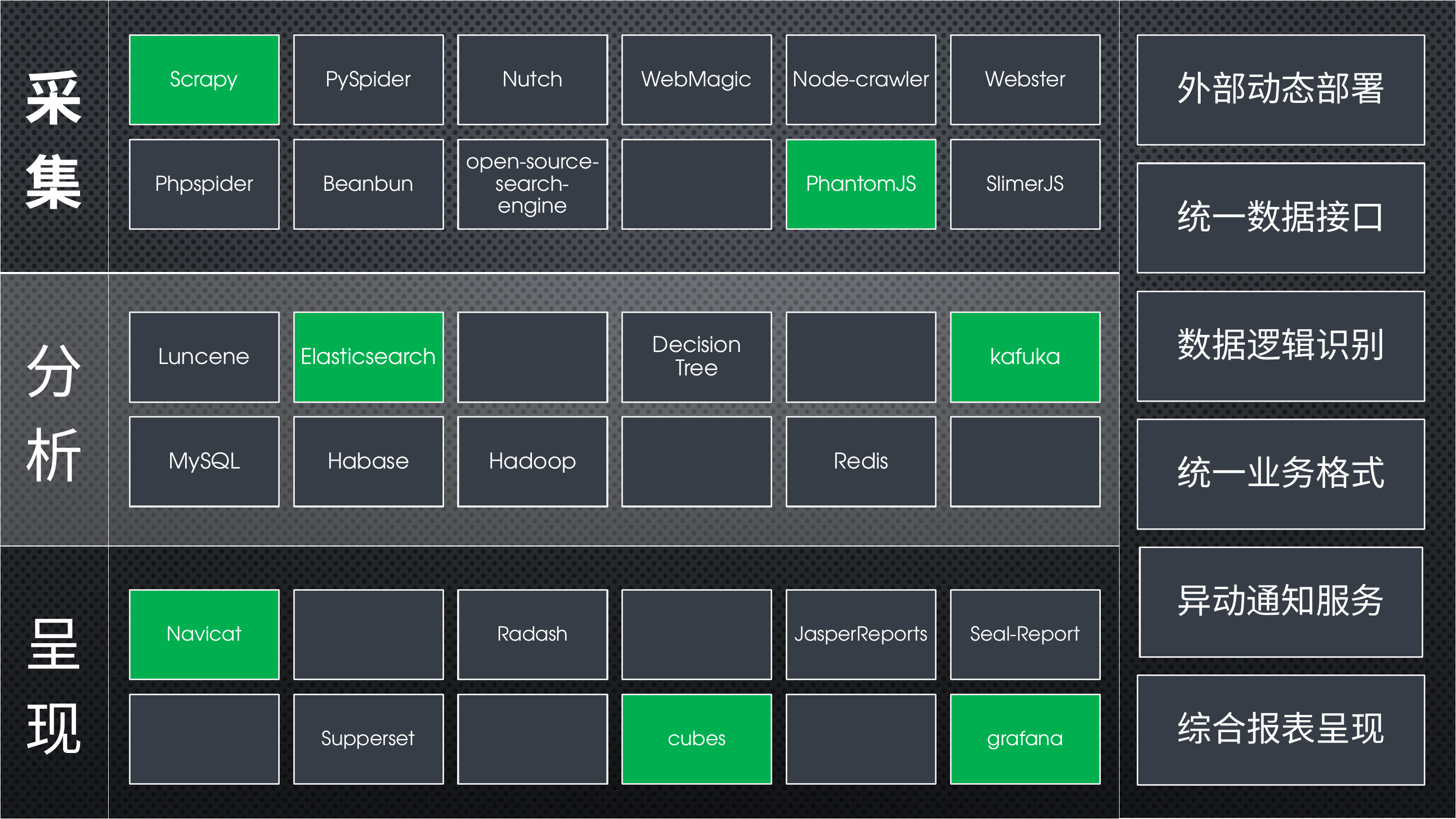

| 采集 |  |  |
| --- | --- | --- |
| 分析 |  |  |
| 呈现 |  |  |
Scrapy
PySpider
Nutch
WebMagic
Node-crawler
Webster
Phpspider
Beanbun
open-source-search-engine

PhantomJS
SlimerJS
外部动态部署
统一数据接口
数据逻辑识别
统一业务格式
异动通知服务
综合报表呈现
Luncene
Elasticsearch

Decision Tree

kafuka
MySQL
Habase
Hadoop

Redis

Navicat

Radash

JasperReports
Seal-Report

Supperset

cubes

grafana